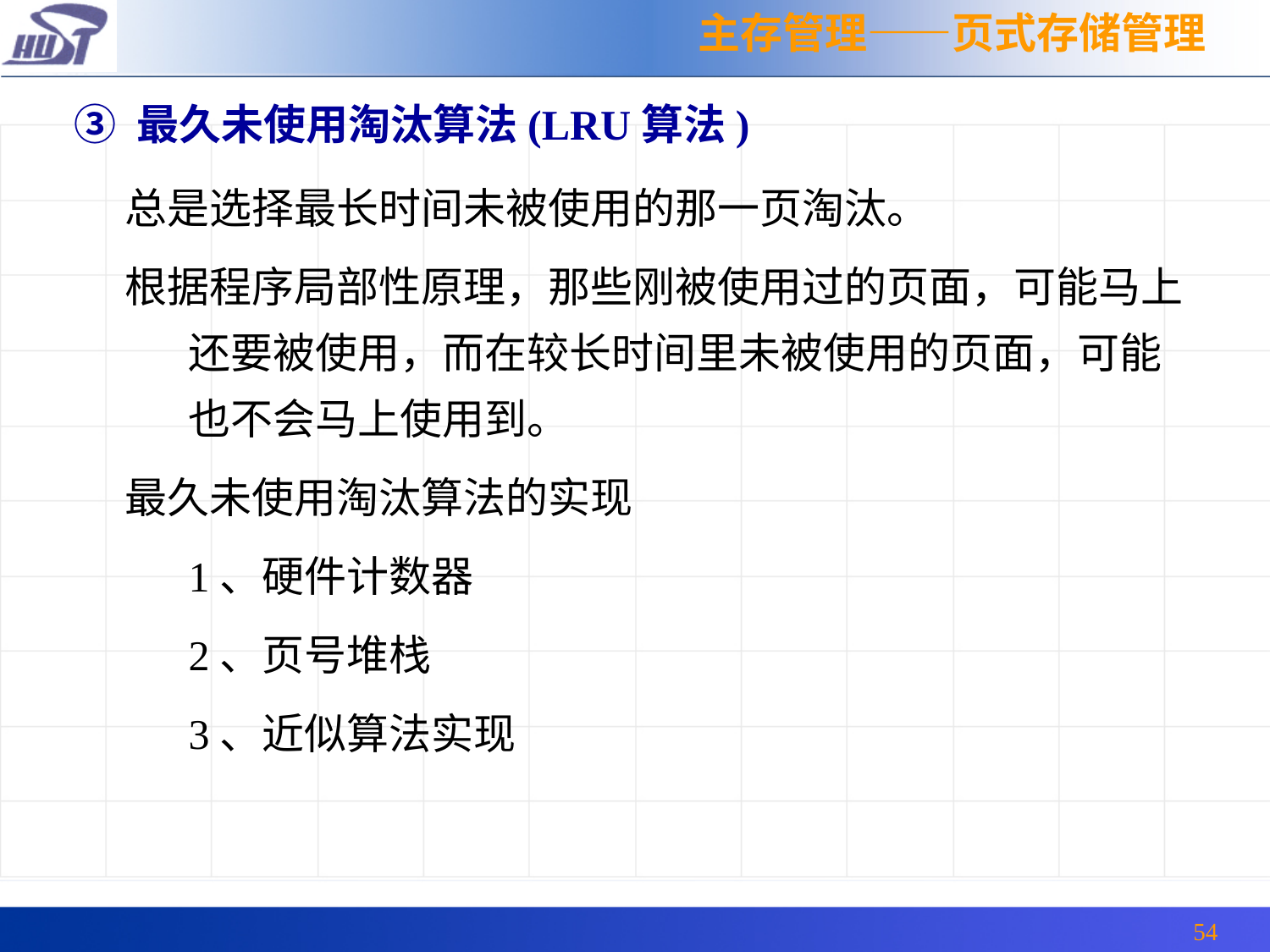

主存管理——页式存储管理
③ 最久未使用淘汰算法(LRU算法)
总是选择最长时间未被使用的那一页淘汰。
根据程序局部性原理，那些刚被使用过的页面，可能马上还要被使用，而在较长时间里未被使用的页面，可能也不会马上使用到。
最久未使用淘汰算法的实现
1、硬件计数器
2、页号堆栈
3、近似算法实现
54